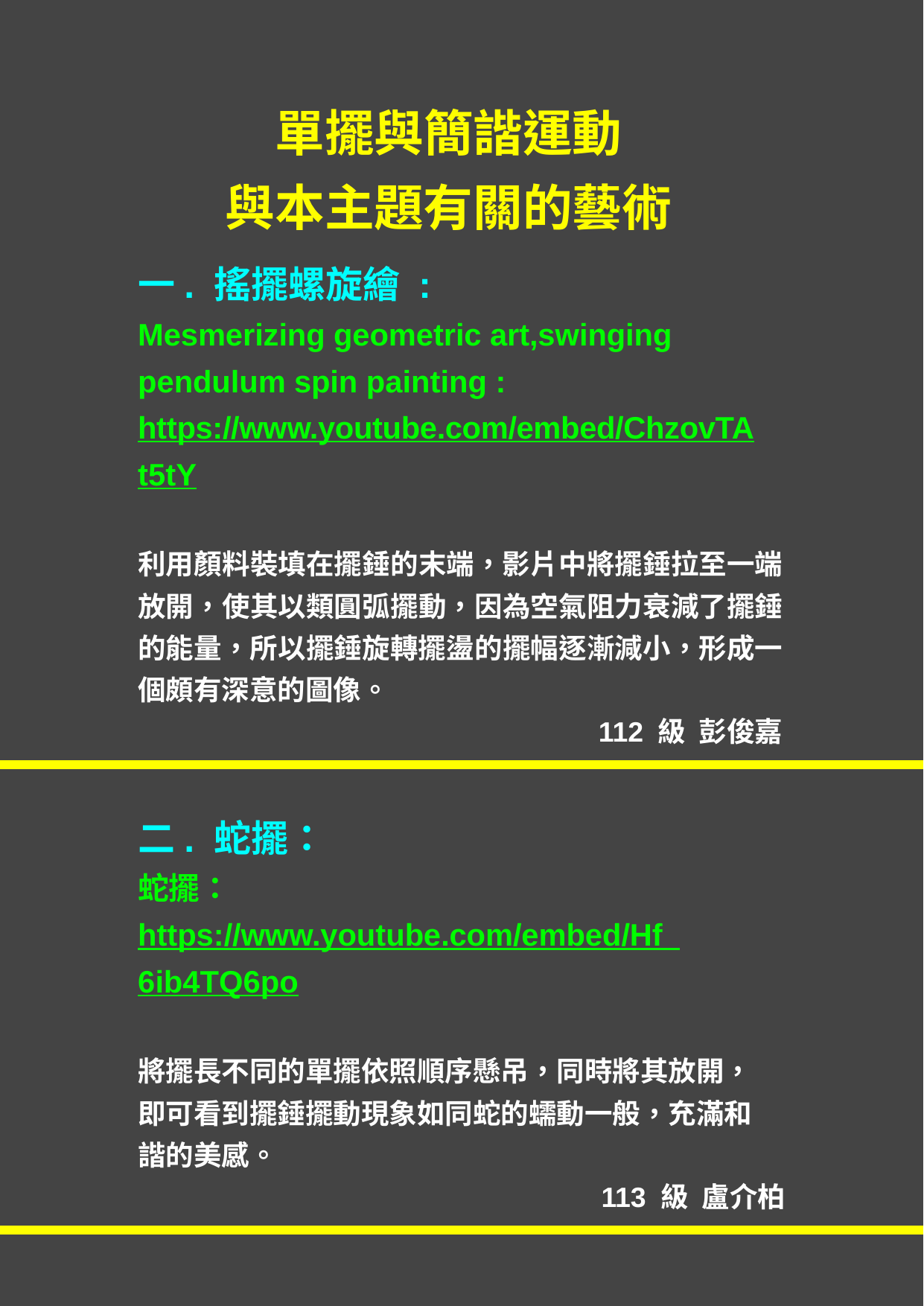

# 單擺與簡諧運動 與本主題有關的藝術
一.	搖擺螺旋繪	:
Mesmerizing geometric art,swinging  pendulum spin painting :
https://www.youtube.com/embed/ChzovTAt5tY

利用顏料裝填在擺錘的末端，影片中將擺錘拉至一端放開，使其以類圓弧擺動，因為空氣阻力衰減了擺錘的能量，所以擺錘旋轉擺盪的擺幅逐漸減小，形成一個頗有深意的圖像。
112 級 彭俊嘉

二.	蛇擺：
蛇擺：  https://www.youtube.com/embed/Hf  6ib4TQ6po

將擺長不同的單擺依照順序懸吊，同時將其放開，即可看到擺錘擺動現象如同蛇的蠕動一般，充滿和諧的美感。
113 級 盧介柏